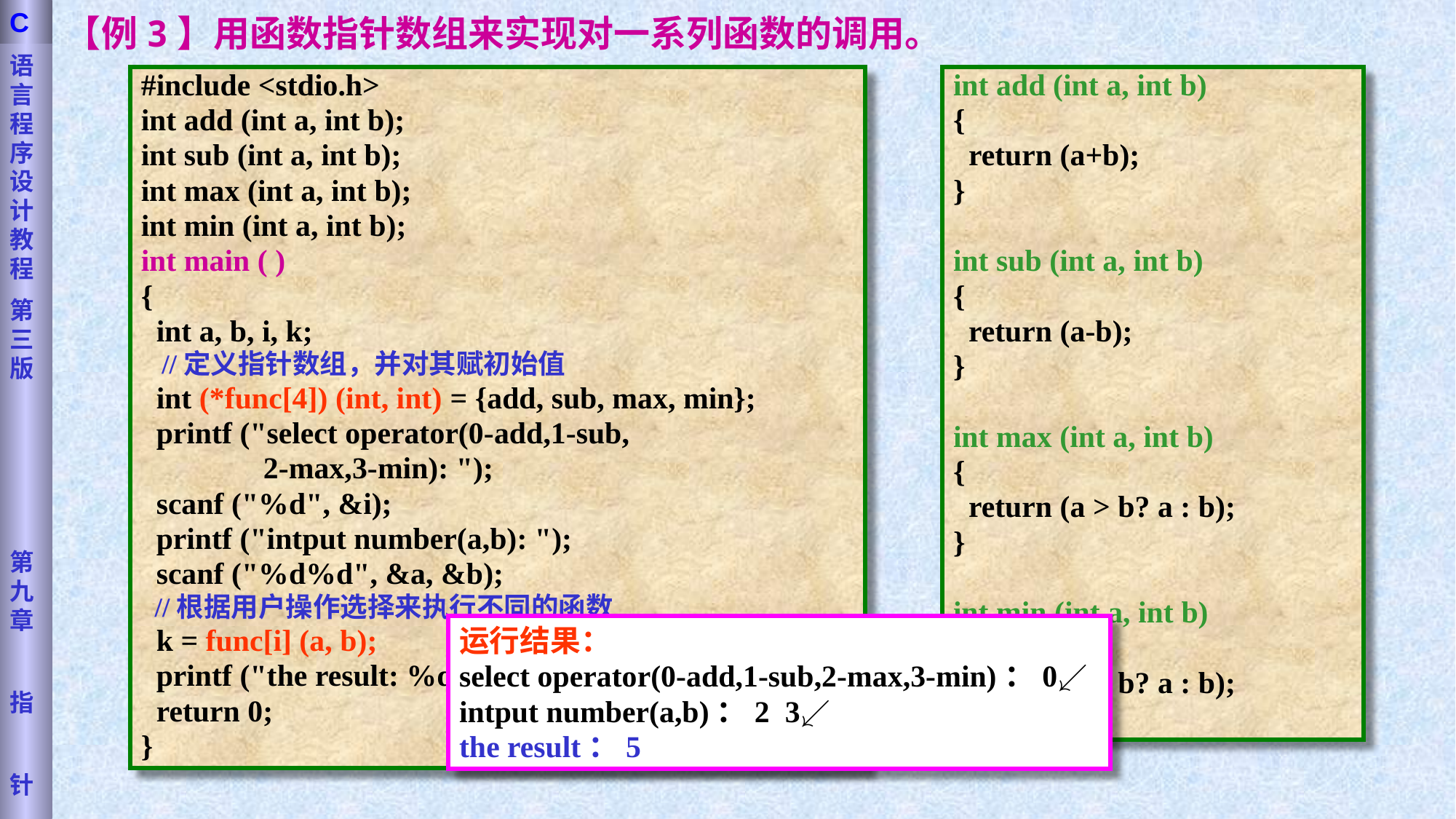

语言程序设计教程
第三版

第九章

指

针
C
【例3】用函数指针数组来实现对一系列函数的调用。
int add (int a, int b)
{
  return (a+b);
}

int sub (int a, int b)
{
  return (a-b);
}

int max (int a, int b)
{
  return (a > b? a : b);
}

int min (int a, int b)
{
  return (a < b? a : b);
}
#include <stdio.h>
int add (int a, int b);
int sub (int a, int b);
int max (int a, int b);
int min (int a, int b);
int main ( )
{
  int a, b, i, k;
   //定义指针数组，并对其赋初始值
  int (*func[4]) (int, int) = {add, sub, max, min};
  printf ("select operator(0-add,1-sub,
                2-max,3-min): ");
  scanf ("%d", &i);
  printf ("intput number(a,b): ");
  scanf ("%d%d", &a, &b);
  //根据用户操作选择来执行不同的函数
  k = func[i] (a, b);
  printf ("the result: %d\n", k);
  return 0;
}
运行结果：
select operator(0-add,1-sub,2-max,3-min)：0↙
intput number(a,b)：2  3↙
the result：5